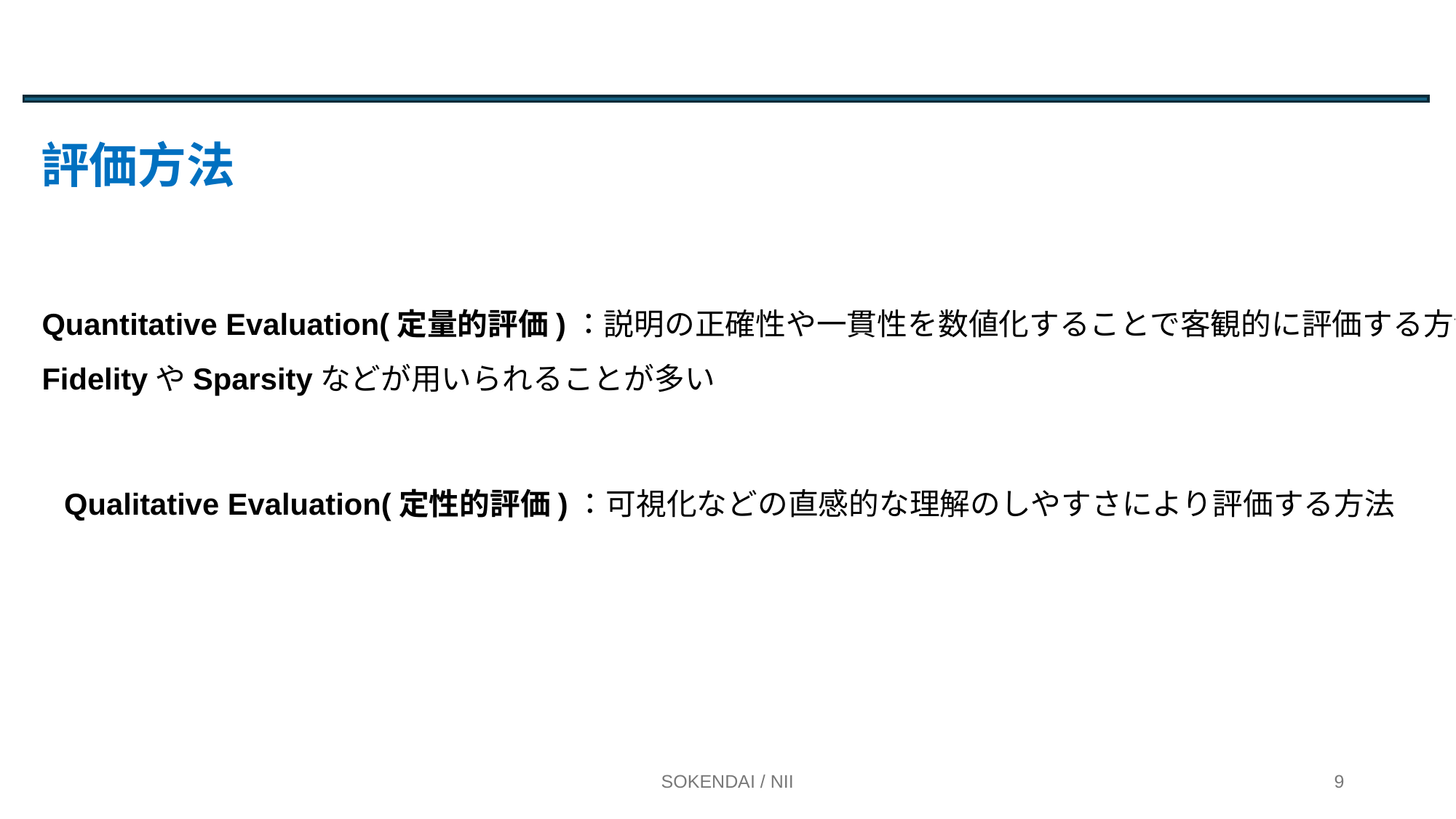

評価方法
Quantitative Evaluation(定量的評価)：説明の正確性や一貫性を数値化することで客観的に評価する方法
FidelityやSparsityなどが用いられることが多い
Qualitative Evaluation(定性的評価)：可視化などの直感的な理解のしやすさにより評価する方法
SOKENDAI / NII
9